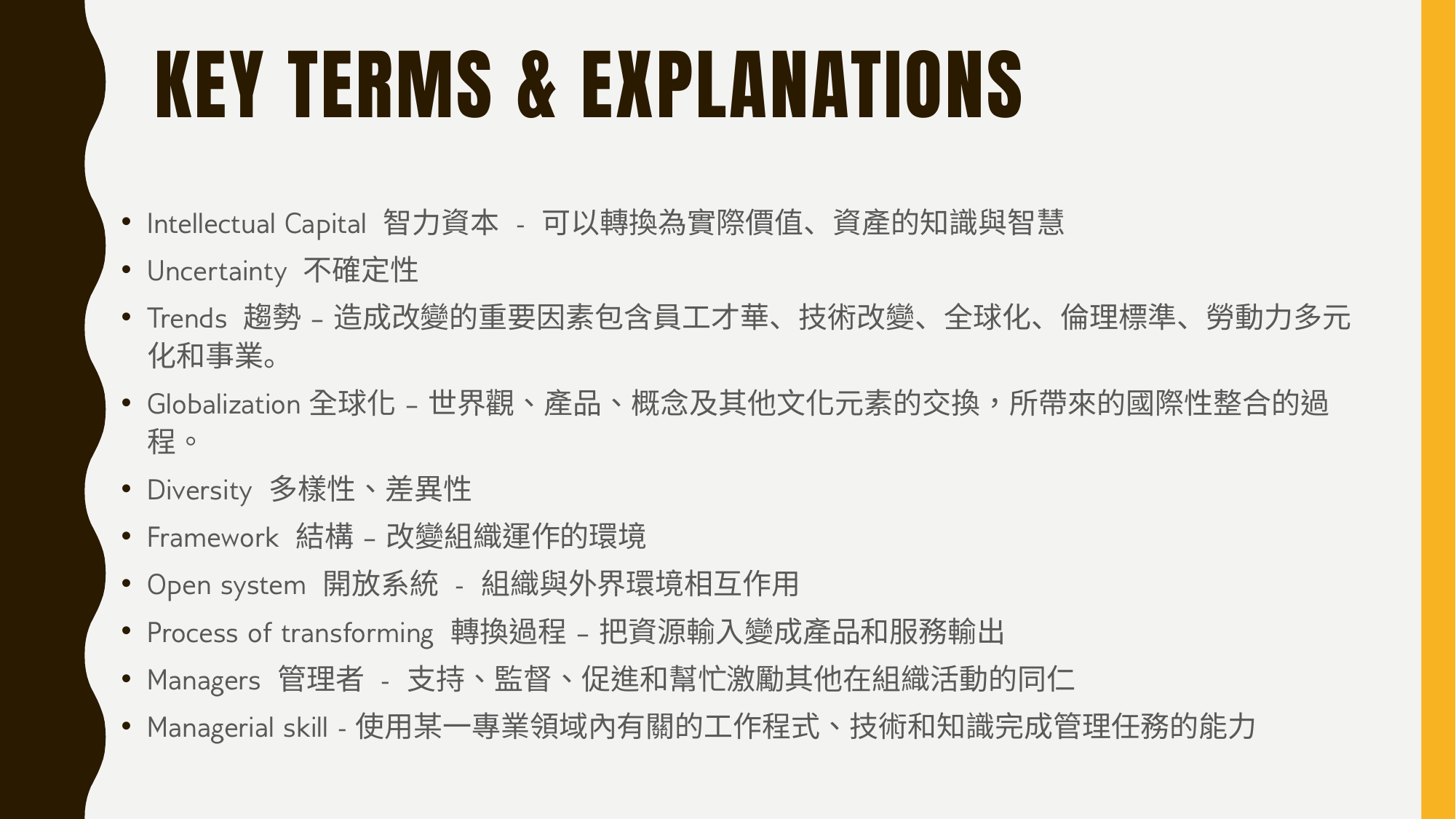

# Key terms & explanations
Intellectual Capital 智力資本 - 可以轉換為實際價值、資產的知識與智慧
Uncertainty 不確定性
Trends 趨勢 – 造成改變的重要因素包含員工才華、技術改變、全球化、倫理標準、勞動力多元化和事業。
Globalization全球化 – 世界觀、產品、概念及其他文化元素的交換，所帶來的國際性整合的過程。
Diversity 多樣性、差異性
Framework 結構 – 改變組織運作的環境
Open system 開放系統 - 組織與外界環境相互作用
Process of transforming 轉換過程 – 把資源輸入變成產品和服務輸出
Managers 管理者 - 支持、監督、促進和幫忙激勵其他在組織活動的同仁
Managerial skill -使用某一專業領域內有關的工作程式、技術和知識完成管理任務的能力